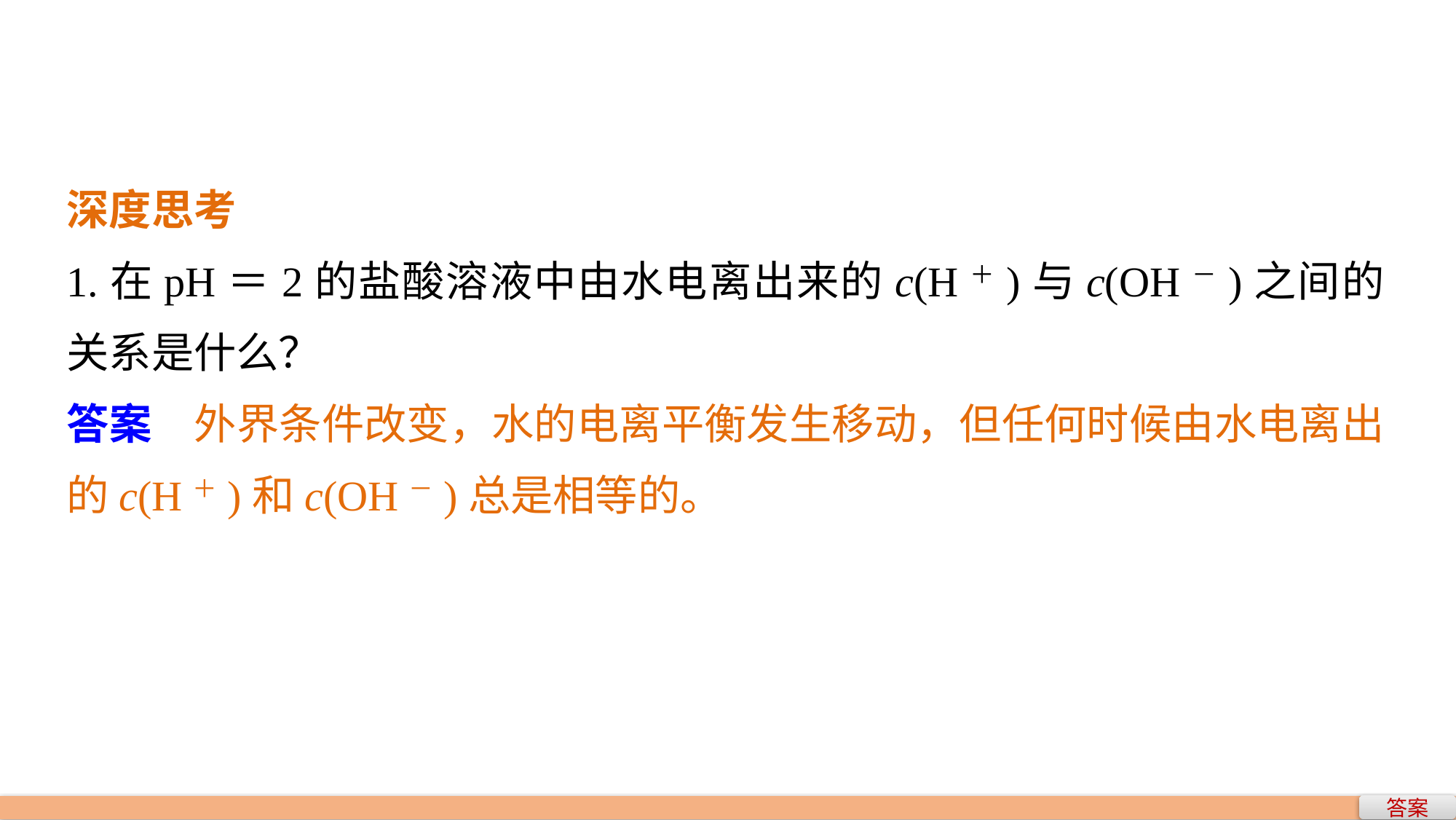

深度思考
1.在pH＝2的盐酸溶液中由水电离出来的c(H＋)与c(OH－)之间的关系是什么？
答案　外界条件改变，水的电离平衡发生移动，但任何时候由水电离出的c(H＋)和c(OH－)总是相等的。
答案